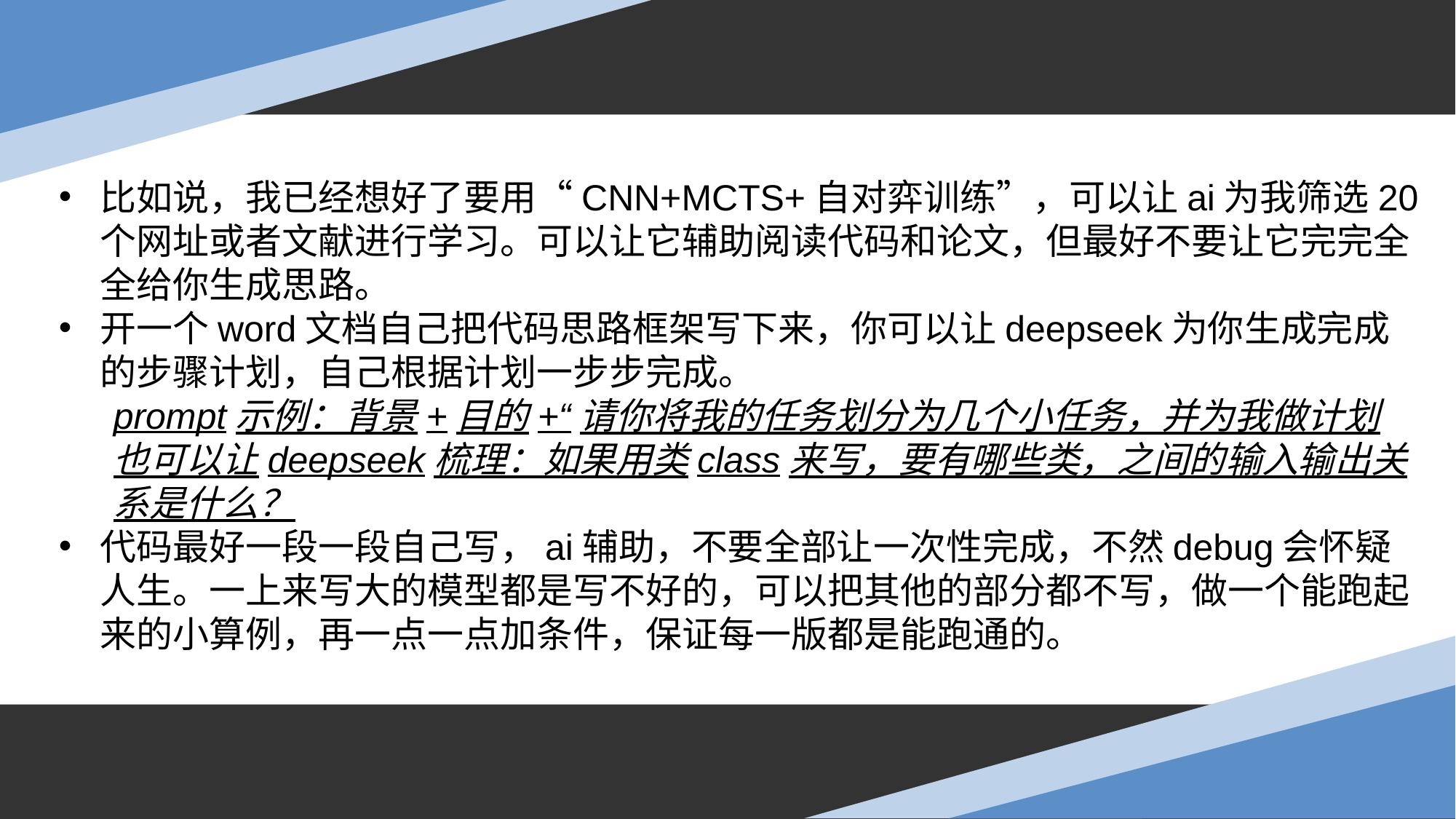

比如说，我已经想好了要用“CNN+MCTS+自对弈训练”，可以让ai为我筛选20个网址或者文献进行学习。可以让它辅助阅读代码和论文，但最好不要让它完完全全给你生成思路。
开一个word文档自己把代码思路框架写下来，你可以让deepseek为你生成完成的步骤计划，自己根据计划一步步完成。
prompt示例：背景+目的+“请你将我的任务划分为几个小任务，并为我做计划
也可以让deepseek梳理：如果用类class来写，要有哪些类，之间的输入输出关系是什么？
代码最好一段一段自己写，ai辅助，不要全部让一次性完成，不然debug会怀疑人生。一上来写大的模型都是写不好的，可以把其他的部分都不写，做一个能跑起来的小算例，再一点一点加条件，保证每一版都是能跑通的。